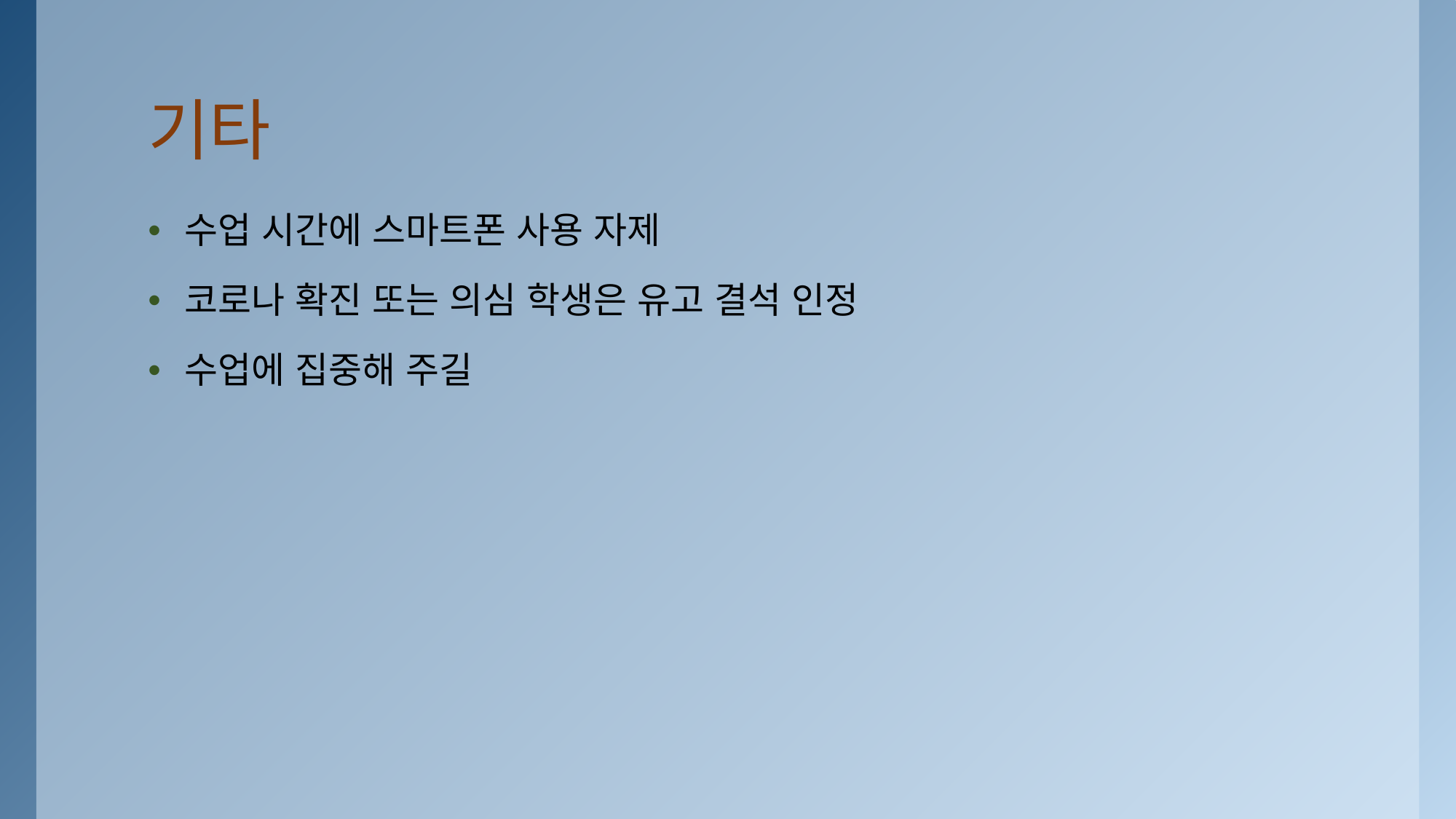

# 기타
수업 시간에 스마트폰 사용 자제
코로나 확진 또는 의심 학생은 유고 결석 인정
수업에 집중해 주길